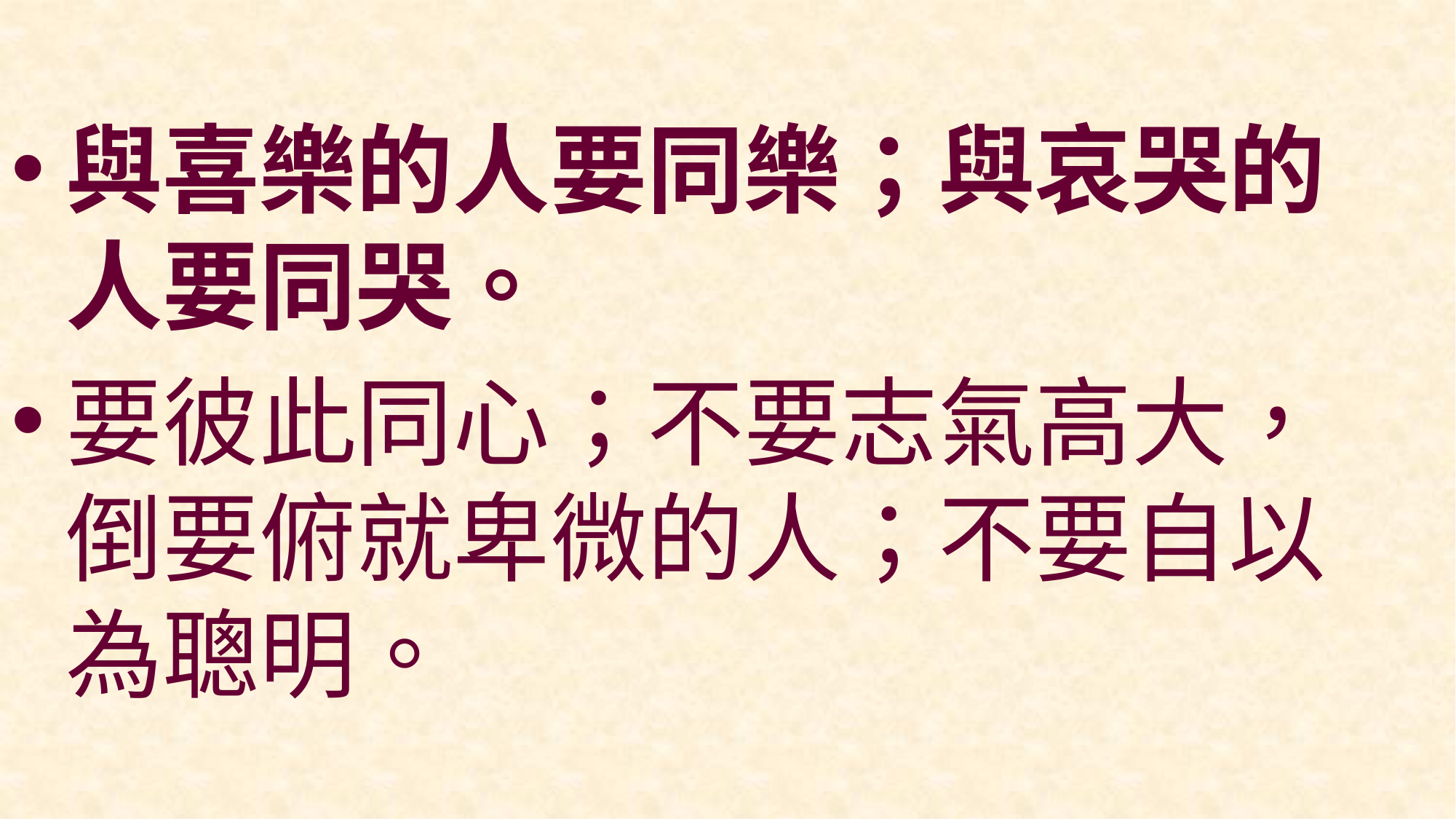

與喜樂的人要同樂；與哀哭的人要同哭。
要彼此同心；不要志氣高大，倒要俯就卑微的人；不要自以為聰明。